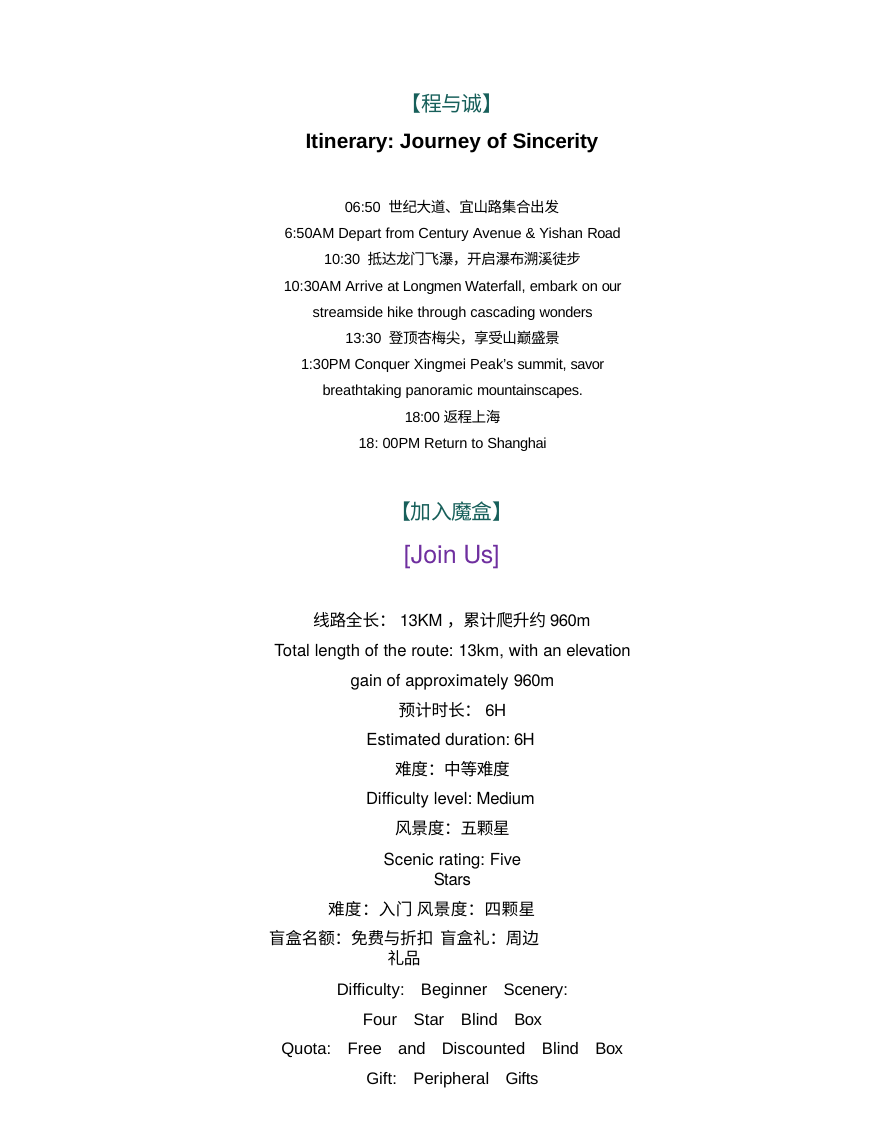

【程与诚】
Itinerary: Journey of Sincerity

06:50 世纪大道、宜山路集合出发
6:50AM Depart from Century Avenue & Yishan Road 10:30 抵达龙门飞瀑，开启瀑布溯溪徒步
10:30AM Arrive at Longmen Waterfall, embark on our streamside hike through cascading wonders
13:30 登顶杏梅尖，享受山巅盛景
1:30PM Conquer Xingmei Peak’s summit, savor breathtaking panoramic mountainscapes.
18:00返程上海
18: 00PM Return to Shanghai
【加入魔盒】
[Join Us]

线路全长：13KM，累计爬升约960m
Total length of the route: 13km, with an elevation gain of approximately 960m
预计时长：6H Estimated duration: 6H难度：中等难度 Difficulty level: Medium风景度：五颗星
Scenic rating: Five Stars
难度：入门 风景度：四颗星
盲盒名额：免费与折扣  盲盒礼：周边礼品
Difficulty:  Beginner  Scenery: Four  Star  Blind  Box
Quota:  Free  and  Discounted  Blind  Box Gift:  Peripheral  Gifts